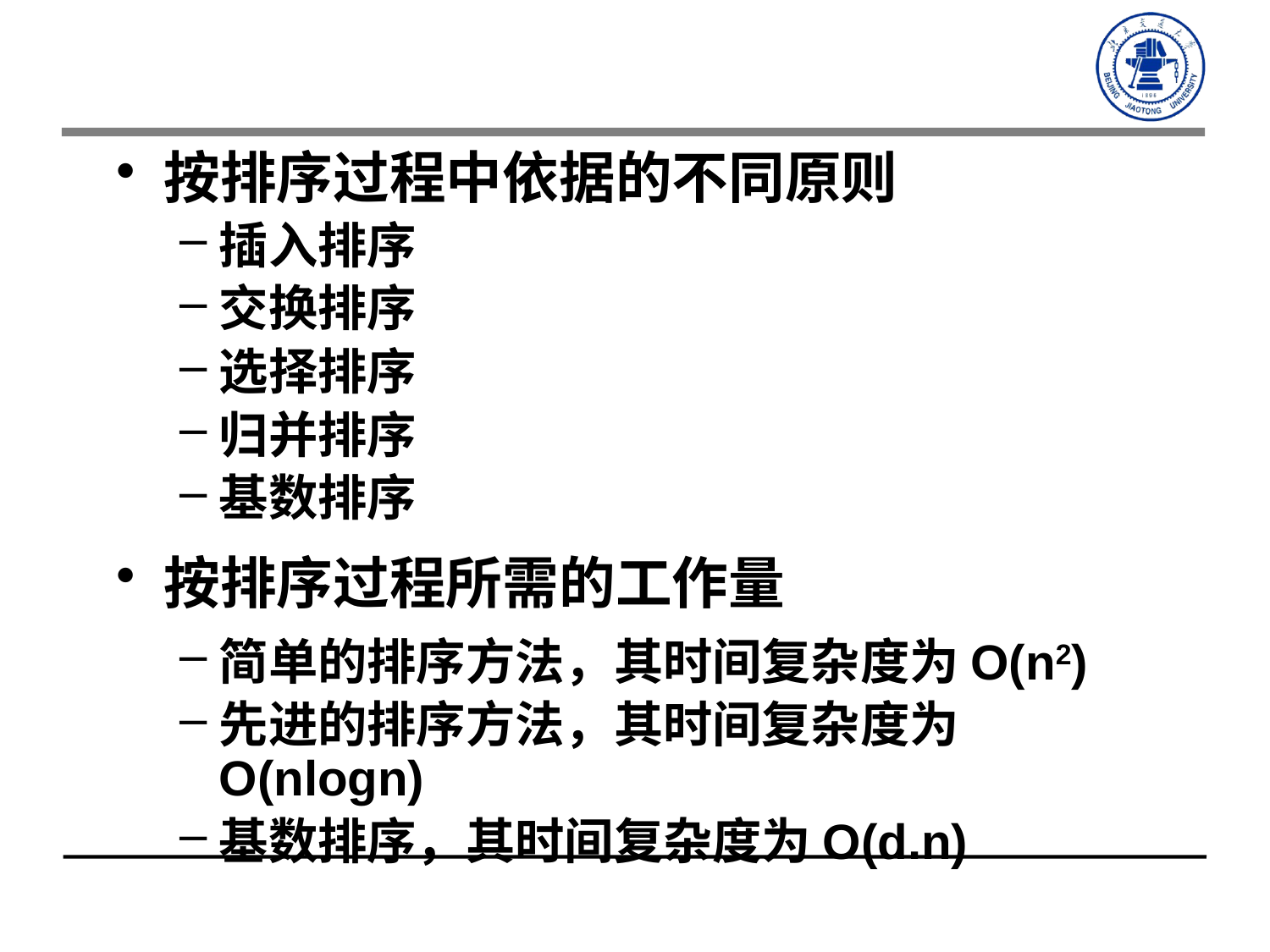

按排序过程中依据的不同原则
插入排序
交换排序
选择排序
归并排序
基数排序
按排序过程所需的工作量
简单的排序方法，其时间复杂度为O(n2)
先进的排序方法，其时间复杂度为O(nlogn)
基数排序，其时间复杂度为O(d.n)